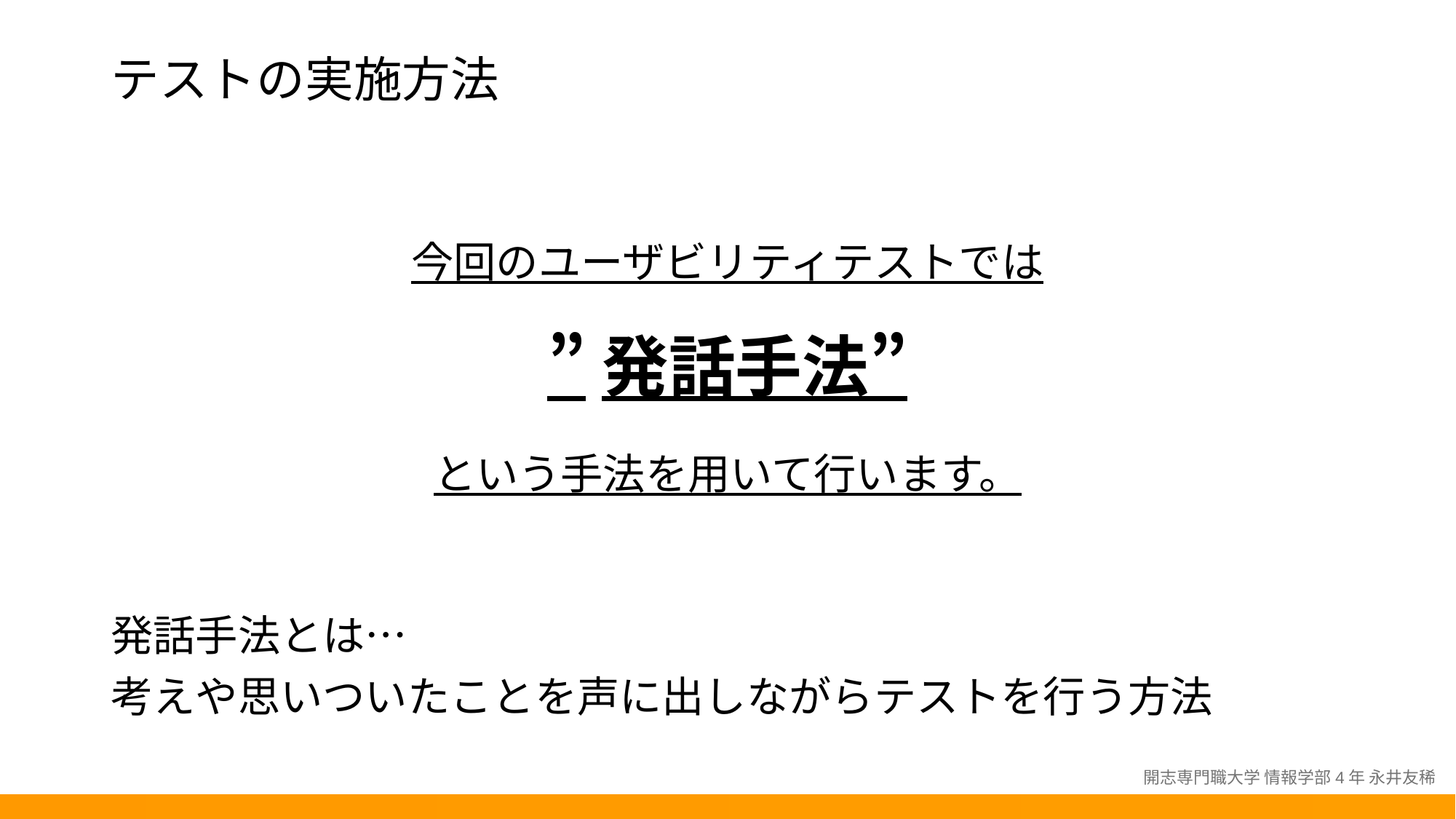

# テストの実施方法

今回のユーザビリティテストでは

”発話手法”

という手法を用いて行います。

発話手法とは…
考えや思いついたことを声に出しながらテストを行う方法